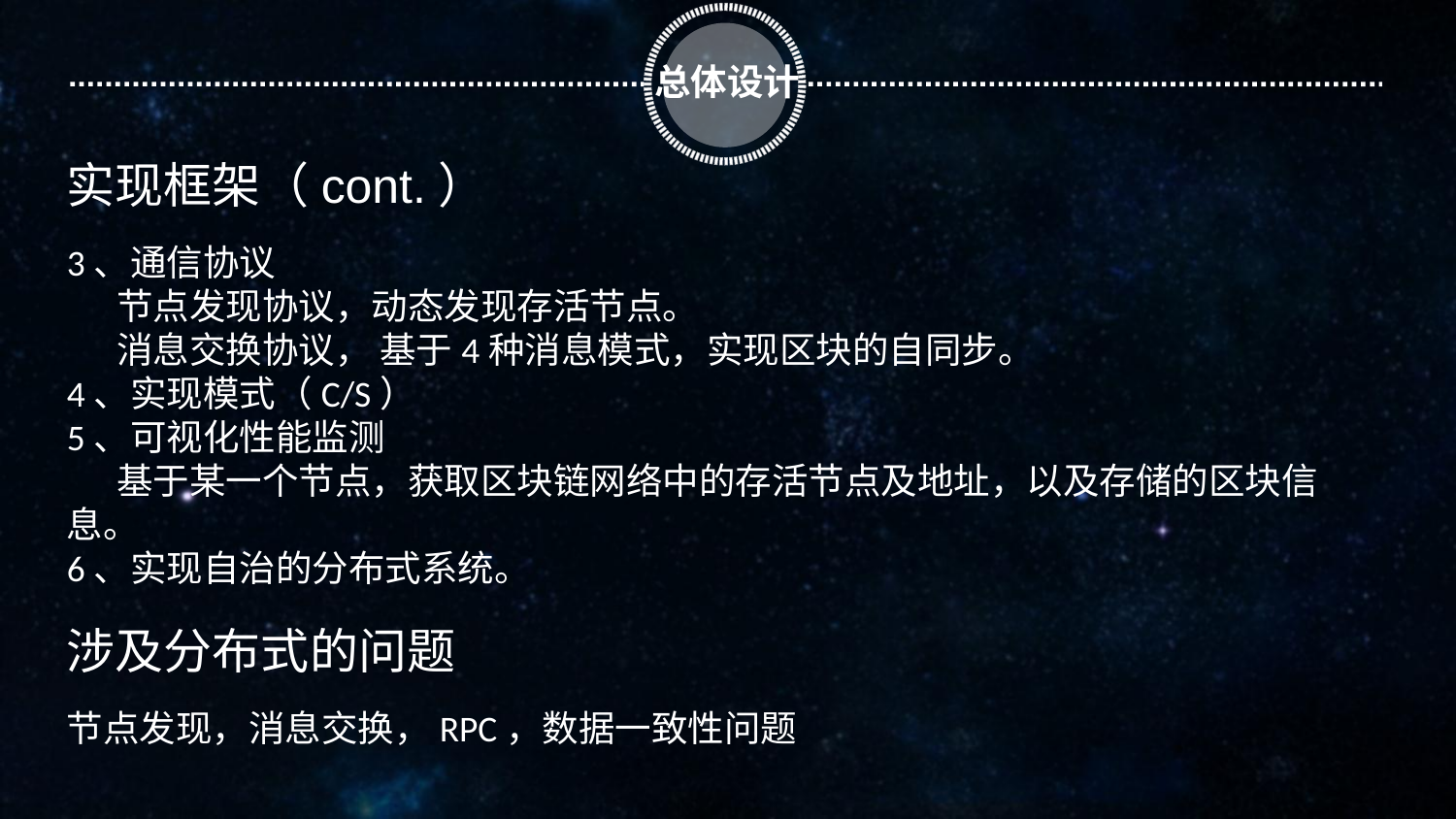

总体设计

实现框架（cont.）

3、通信协议
     节点发现协议，动态发现存活节点。
     消息交换协议， 基于4种消息模式，实现区块的自同步。
4、实现模式（C/S）
5、可视化性能监测
     基于某一个节点，获取区块链网络中的存活节点及地址，以及存储的区块信息。
6、实现自治的分布式系统。
涉及分布式的问题

节点发现，消息交换，RPC，数据一致性问题